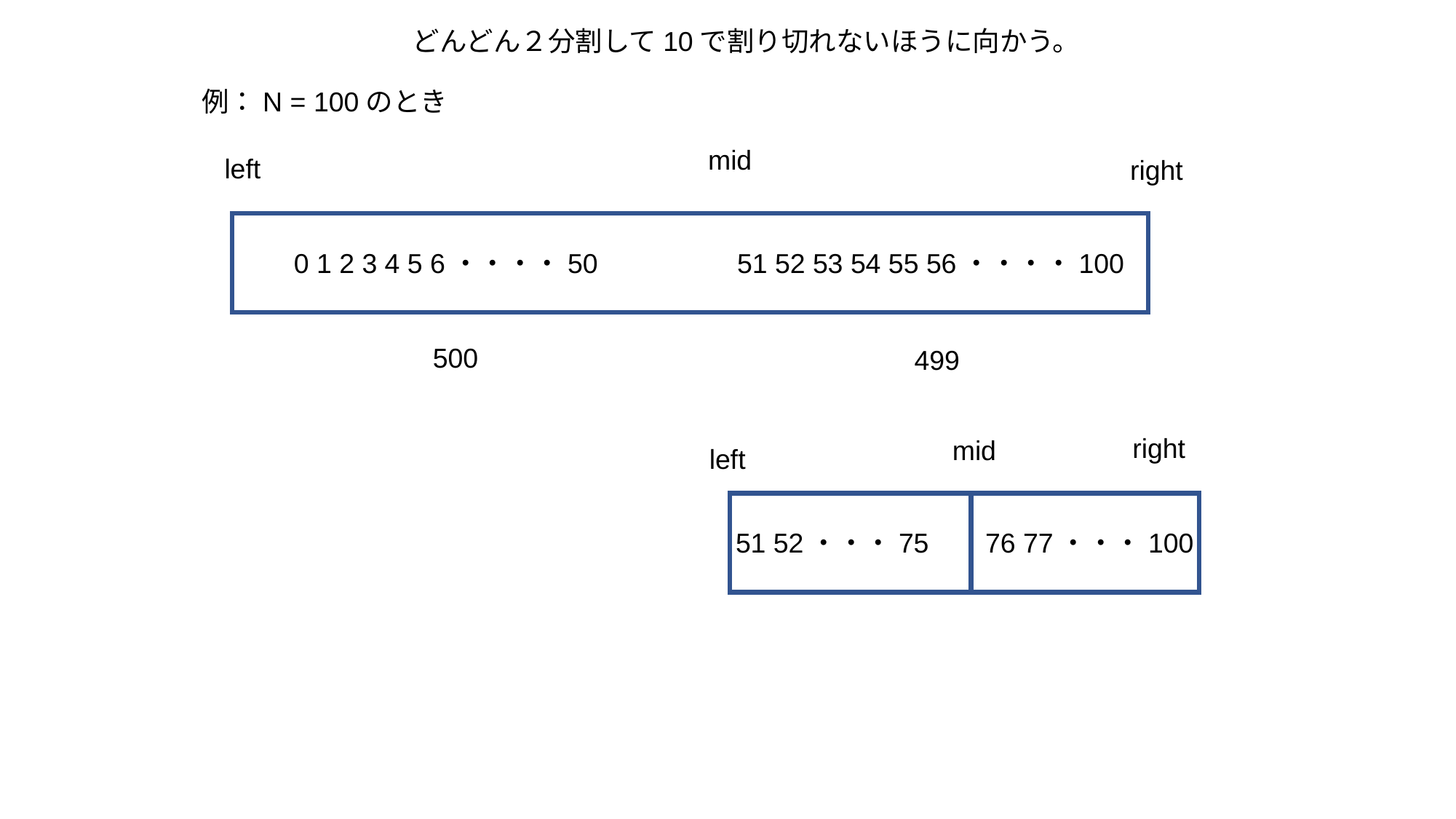

どんどん２分割して10で割り切れないほうに向かう。
例：N = 100のとき
mid
left
right

0 1 2 3 4 5 6・・・・50
51 52 53 54 55 56・・・・100
500
499
right
mid
left

51 52・・・75
76 77・・・100